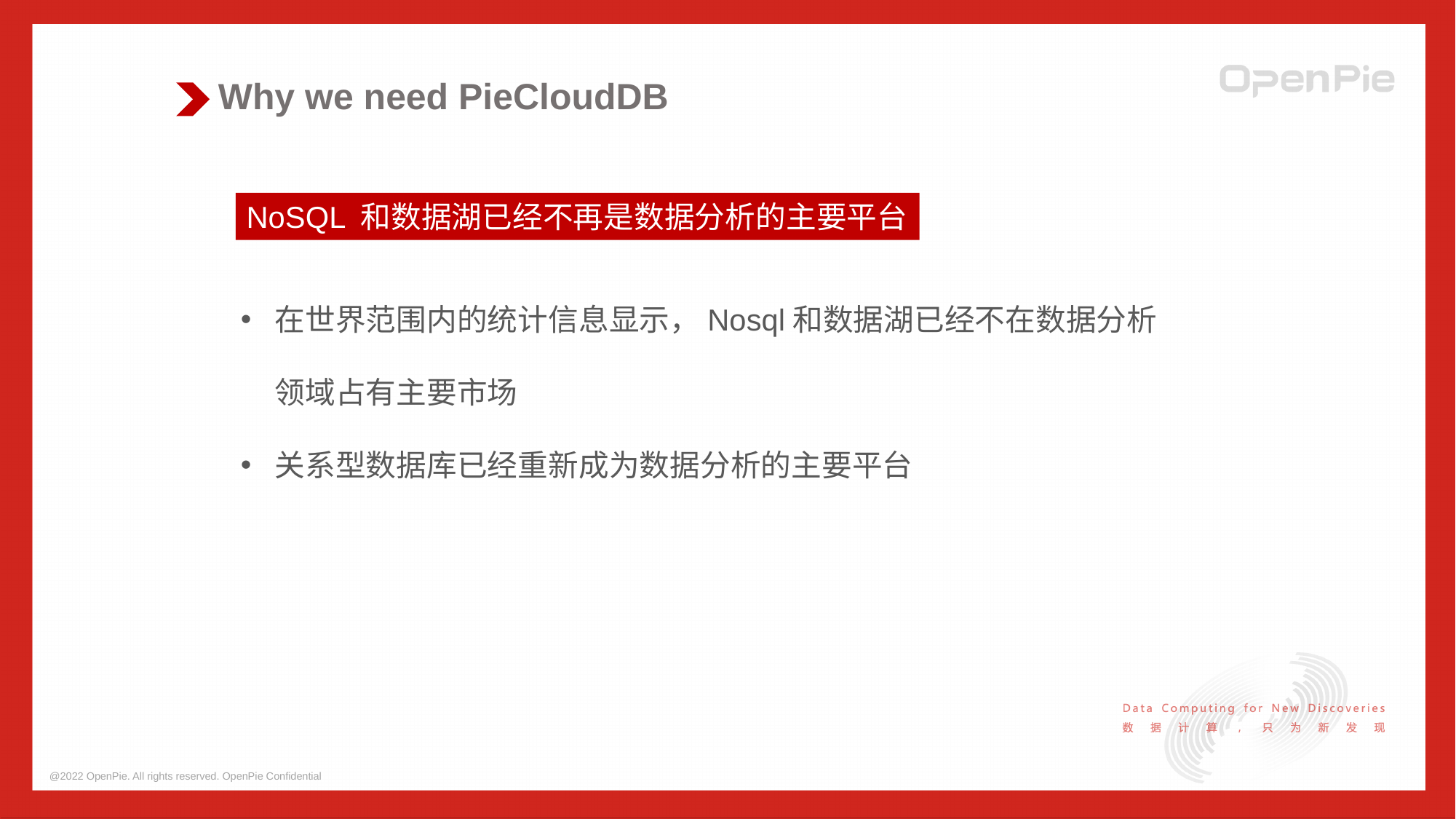

Why we need PieCloudDB

NoSQL 和数据湖已经不再是数据分析的主要平台
在世界范围内的统计信息显示，Nosql和数据湖已经不在数据分析领域占有主要市场
关系型数据库已经重新成为数据分析的主要平台